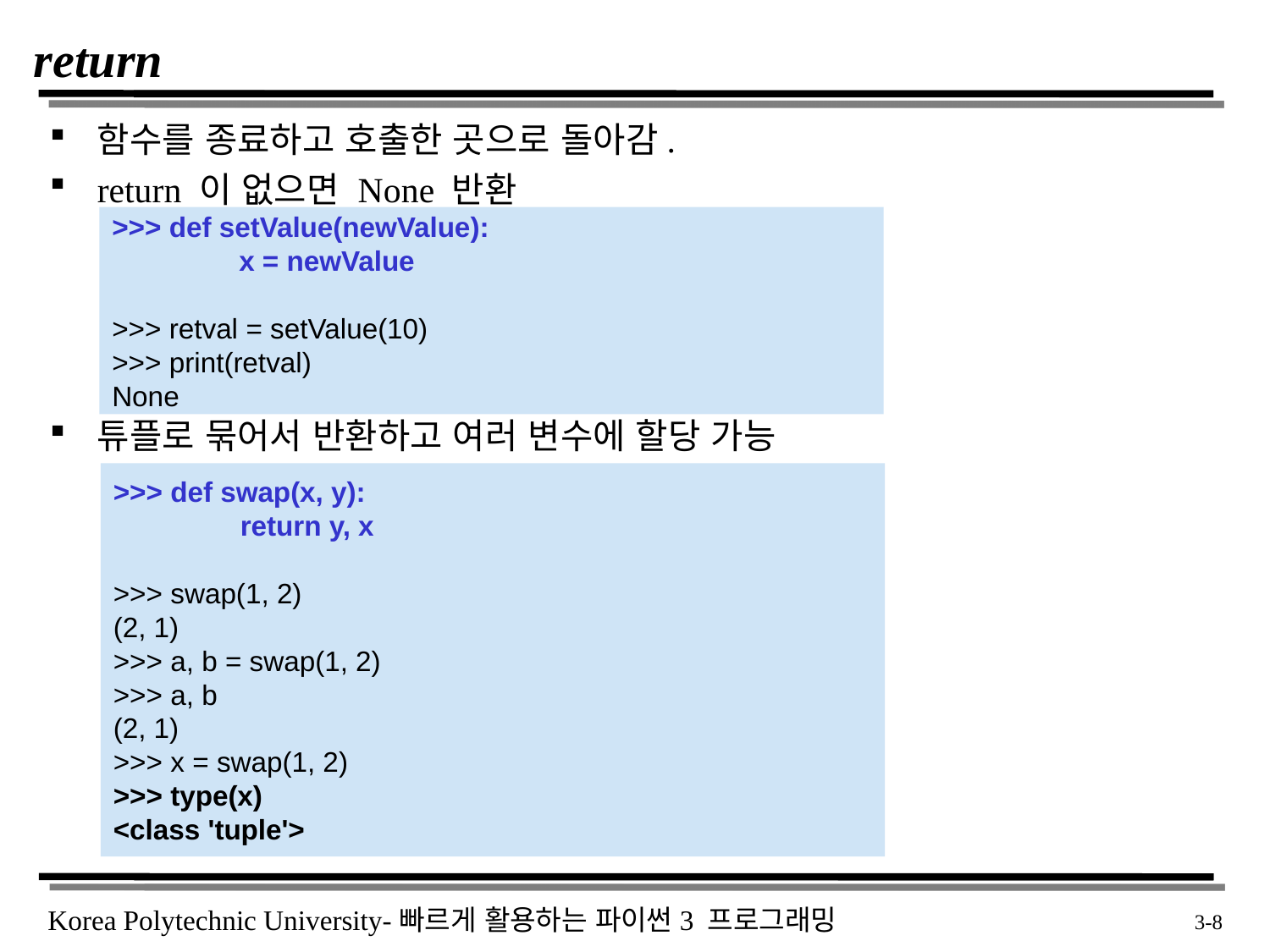

# return
함수를 종료하고 호출한 곳으로 돌아감.
return 이 없으면 None 반환

튜플로 묶어서 반환하고 여러 변수에 할당 가능

>>> def setValue(newValue):
	x = newValue

>>> retval = setValue(10)
>>> print(retval)
None
>>> def swap(x, y):
	return y, x

>>> swap(1, 2)
(2, 1)
>>> a, b = swap(1, 2)
>>> a, b
(2, 1)
>>> x = swap(1, 2)
>>> type(x)
<class 'tuple'>
 3-8